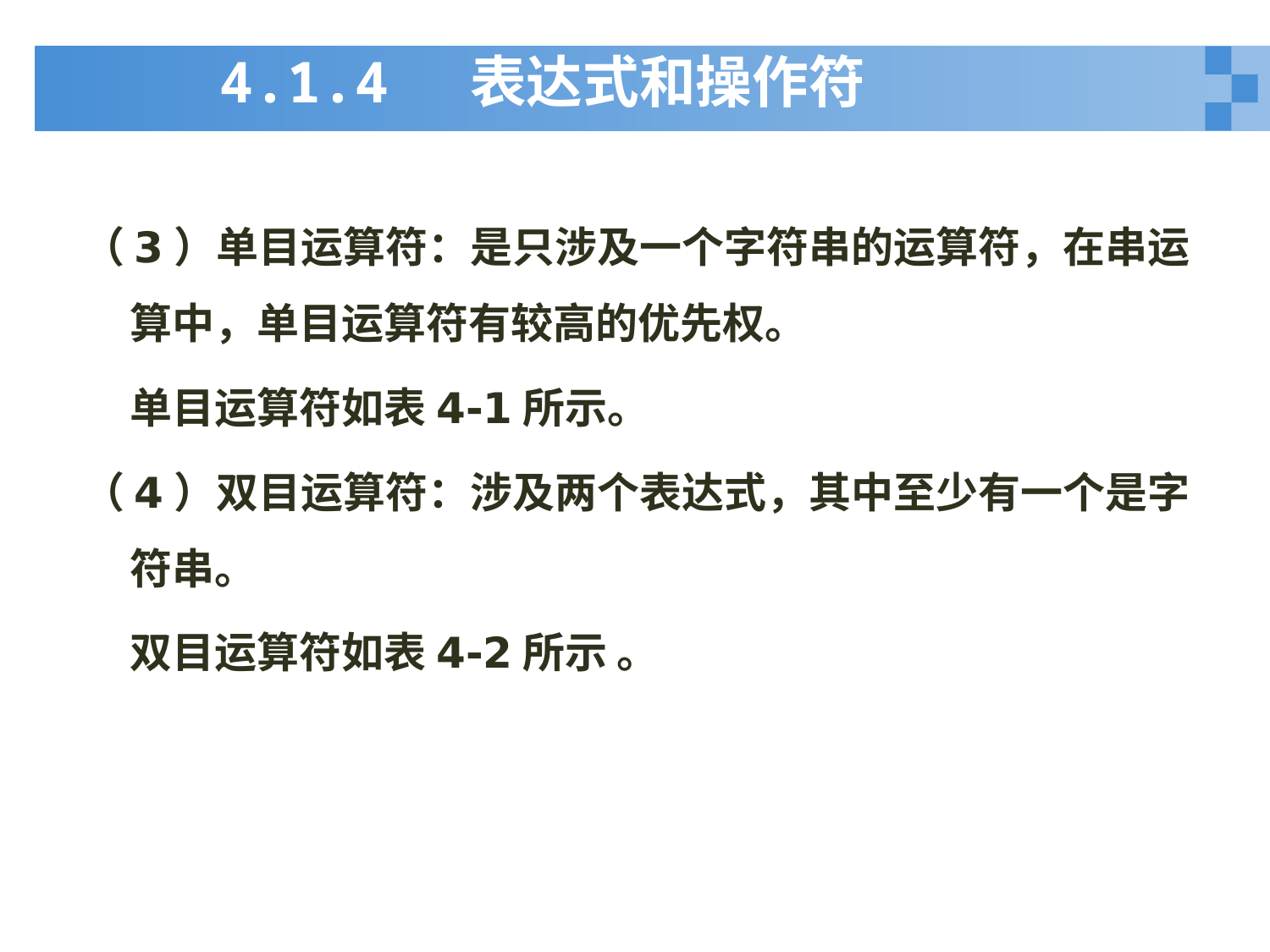

# 4.1.4  表达式和操作符
（3）单目运算符：是只涉及一个字符串的运算符，在串运算中，单目运算符有较高的优先权。
	单目运算符如表4-1所示。
（4）双目运算符：涉及两个表达式，其中至少有一个是字符串。
	双目运算符如表4-2所示 。